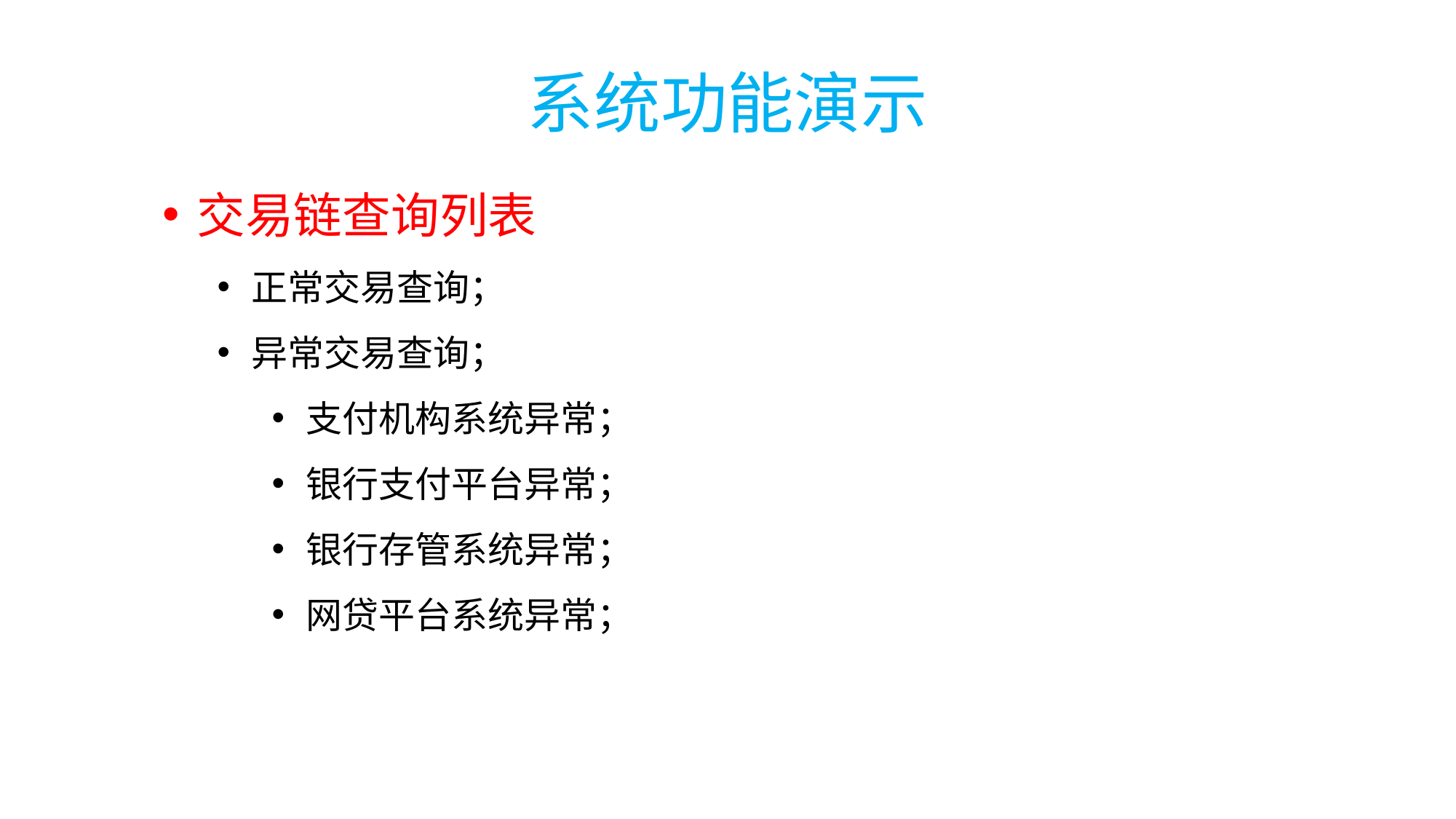

# 系统功能演示
交易链查询列表
正常交易查询；
异常交易查询；
支付机构系统异常；
银行支付平台异常；
银行存管系统异常；
网贷平台系统异常；